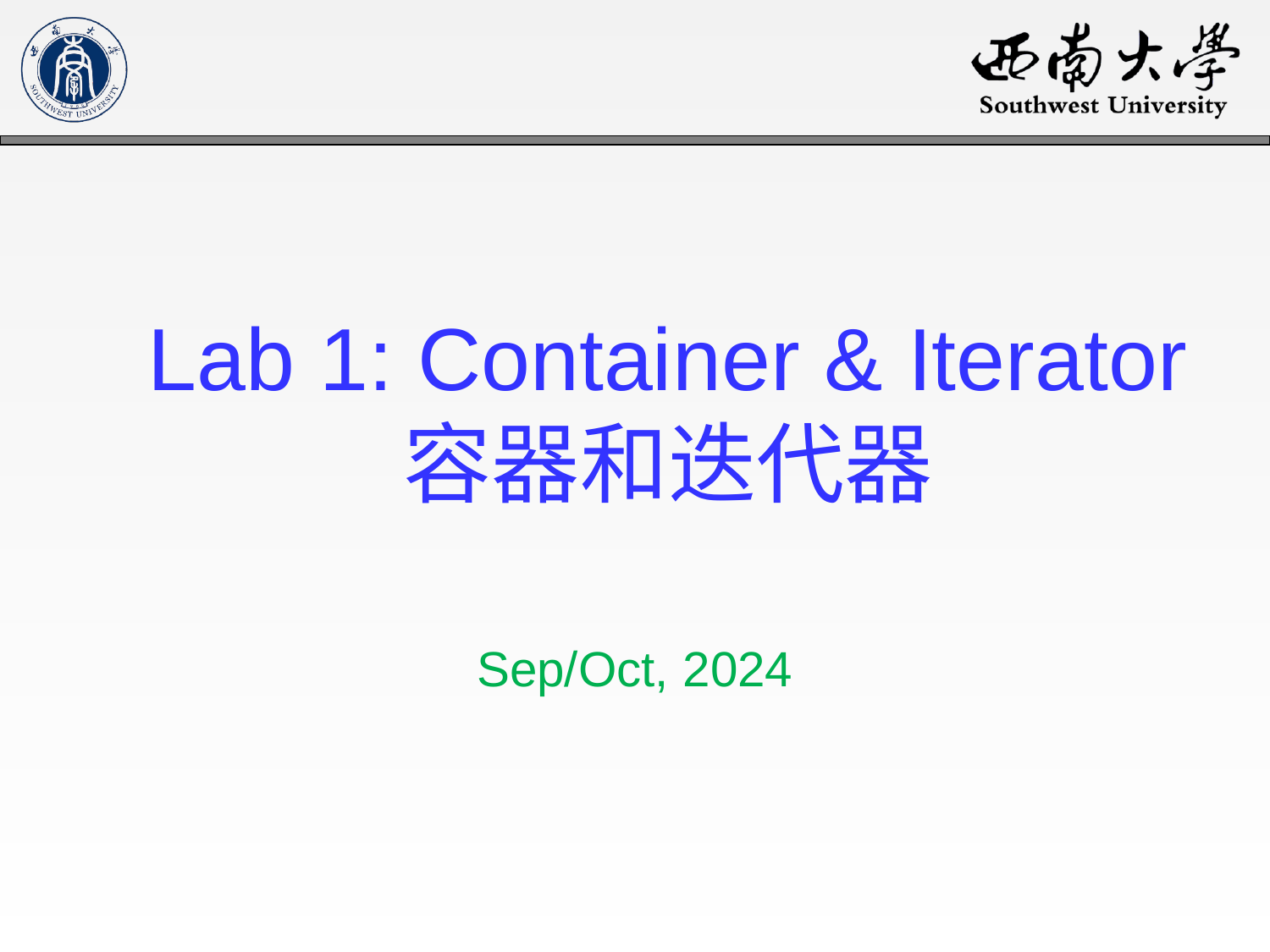

# Lab 1: Container & Iterator 容器和迭代器

Sep/Oct, 2024